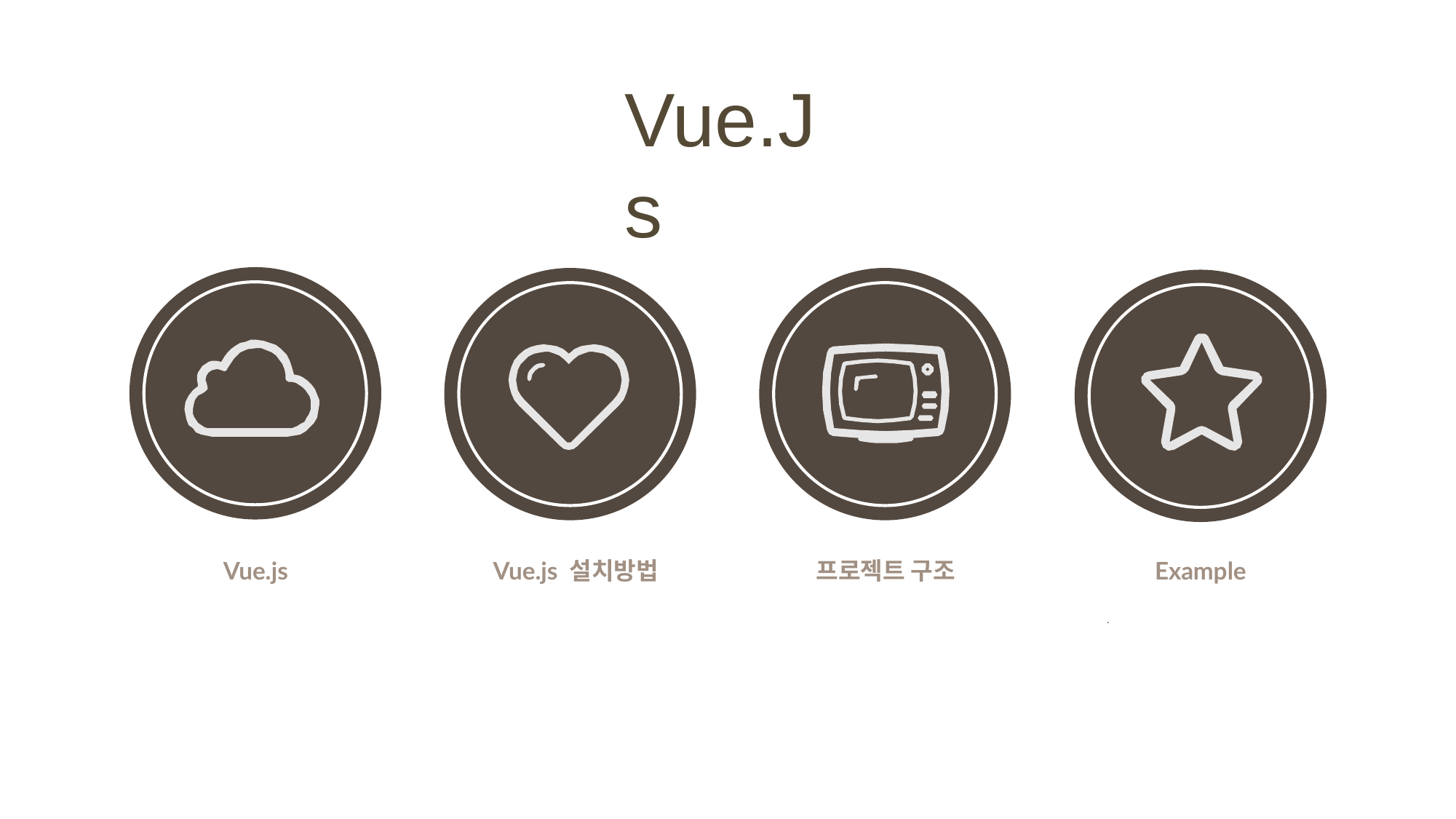

Vue.Js

Vue.js

Vue.js 설치방법

프로젝트 구조

 Example
.